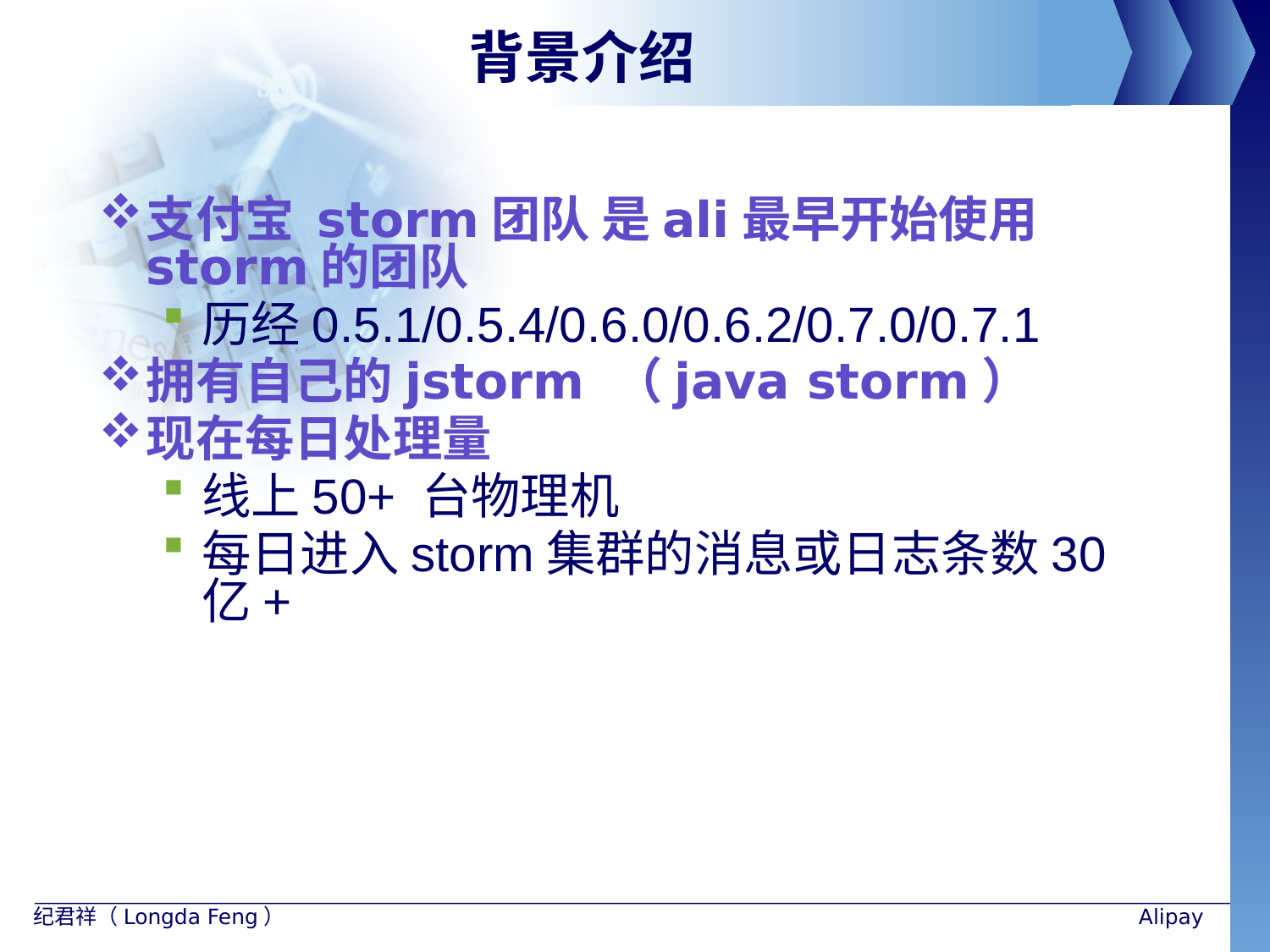

# 背景介绍
支付宝 storm团队 是ali最早开始使用storm的团队
历经0.5.1/0.5.4/0.6.0/0.6.2/0.7.0/0.7.1
拥有自己的jstorm （java storm）
现在每日处理量
线上50+ 台物理机
每日进入storm集群的消息或日志条数30亿+

纪君祥（Longda Feng）
Alipay